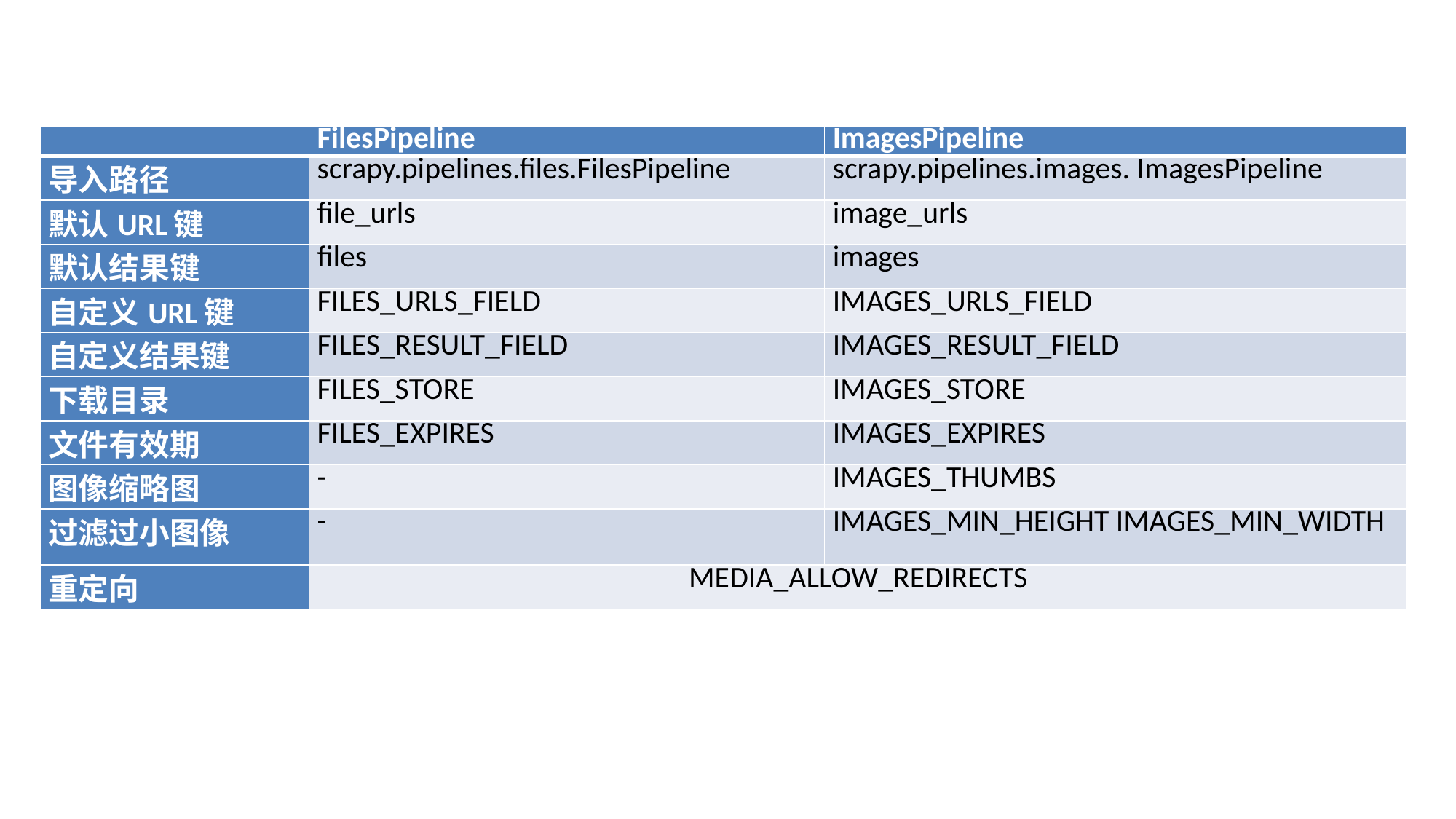

|  | FilesPipeline | ImagesPipeline |
| --- | --- | --- |
| 导入路径 | scrapy.pipelines.files.FilesPipeline | scrapy.pipelines.images. ImagesPipeline |
| 默认URL键 | file\_urls | image\_urls |
| 默认结果键 | files | images |
| 自定义URL键 | FILES\_URLS\_FIELD | IMAGES\_URLS\_FIELD |
| 自定义结果键 | FILES\_RESULT\_FIELD | IMAGES\_RESULT\_FIELD |
| 下载目录 | FILES\_STORE | IMAGES\_STORE |
| 文件有效期 | FILES\_EXPIRES | IMAGES\_EXPIRES |
| 图像缩略图 | - | IMAGES\_THUMBS |
| 过滤过小图像 | - | IMAGES\_MIN\_HEIGHT IMAGES\_MIN\_WIDTH |
| 重定向 | MEDIA\_ALLOW\_REDIRECTS |  |